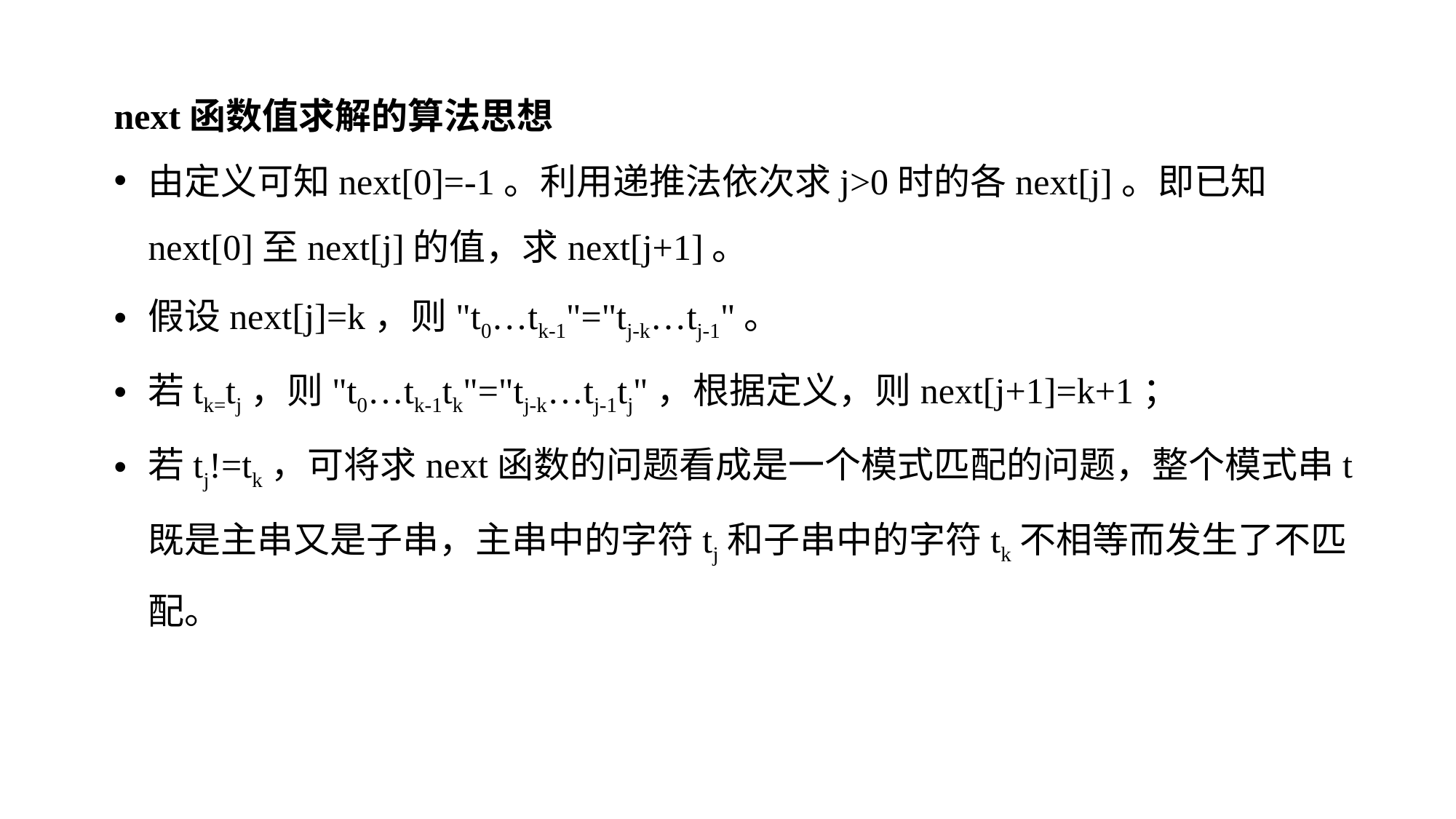

next函数值求解的算法思想
由定义可知next[0]=-1。利用递推法依次求j>0时的各next[j]。即已知next[0]至next[j]的值，求next[j+1]。
假设next[j]=k，则"t0…tk-1"="tj-k…tj-1"。
若tk=tj，则"t0…tk-1tk"="tj-k…tj-1tj"，根据定义，则next[j+1]=k+1；
若tj!=tk，可将求next函数的问题看成是一个模式匹配的问题，整个模式串t既是主串又是子串，主串中的字符tj和子串中的字符tk不相等而发生了不匹配。